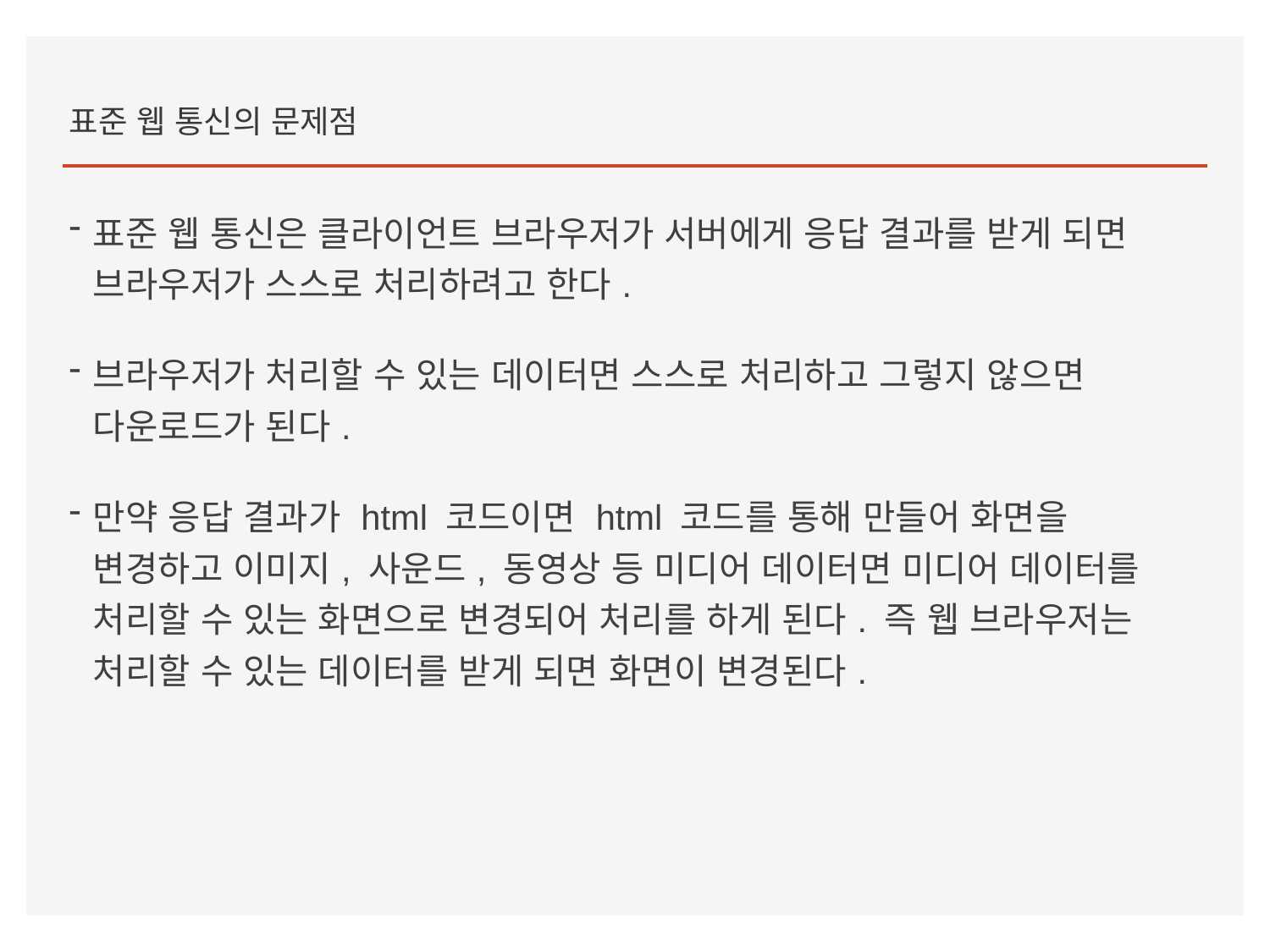

표준 웹 통신의 문제점
표준 웹 통신은 클라이언트 브라우저가 서버에게 응답 결과를 받게 되면 브라우저가 스스로 처리하려고 한다.
브라우저가 처리할 수 있는 데이터면 스스로 처리하고 그렇지 않으면 다운로드가 된다.
만약 응답 결과가 html 코드이면 html 코드를 통해 만들어 화면을 변경하고 이미지, 사운드, 동영상 등 미디어 데이터면 미디어 데이터를 처리할 수 있는 화면으로 변경되어 처리를 하게 된다. 즉 웹 브라우저는 처리할 수 있는 데이터를 받게 되면 화면이 변경된다.